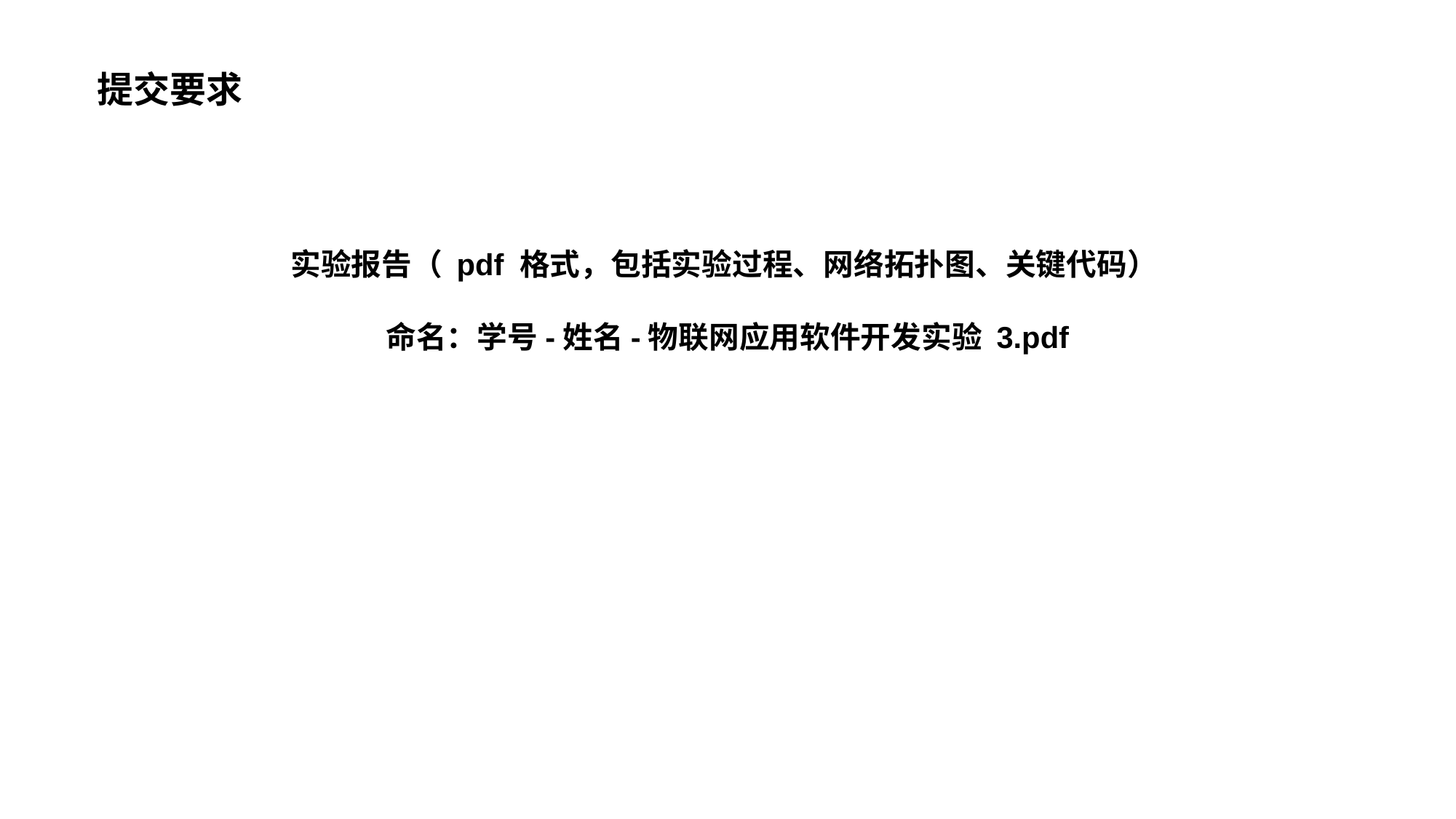

提交要求

实验报告（ pdf 格式，包括实验过程、⽹络拓扑图、关键代码）
命名：学号-姓名-物联⽹应⽤软件开发实验 3.pdf